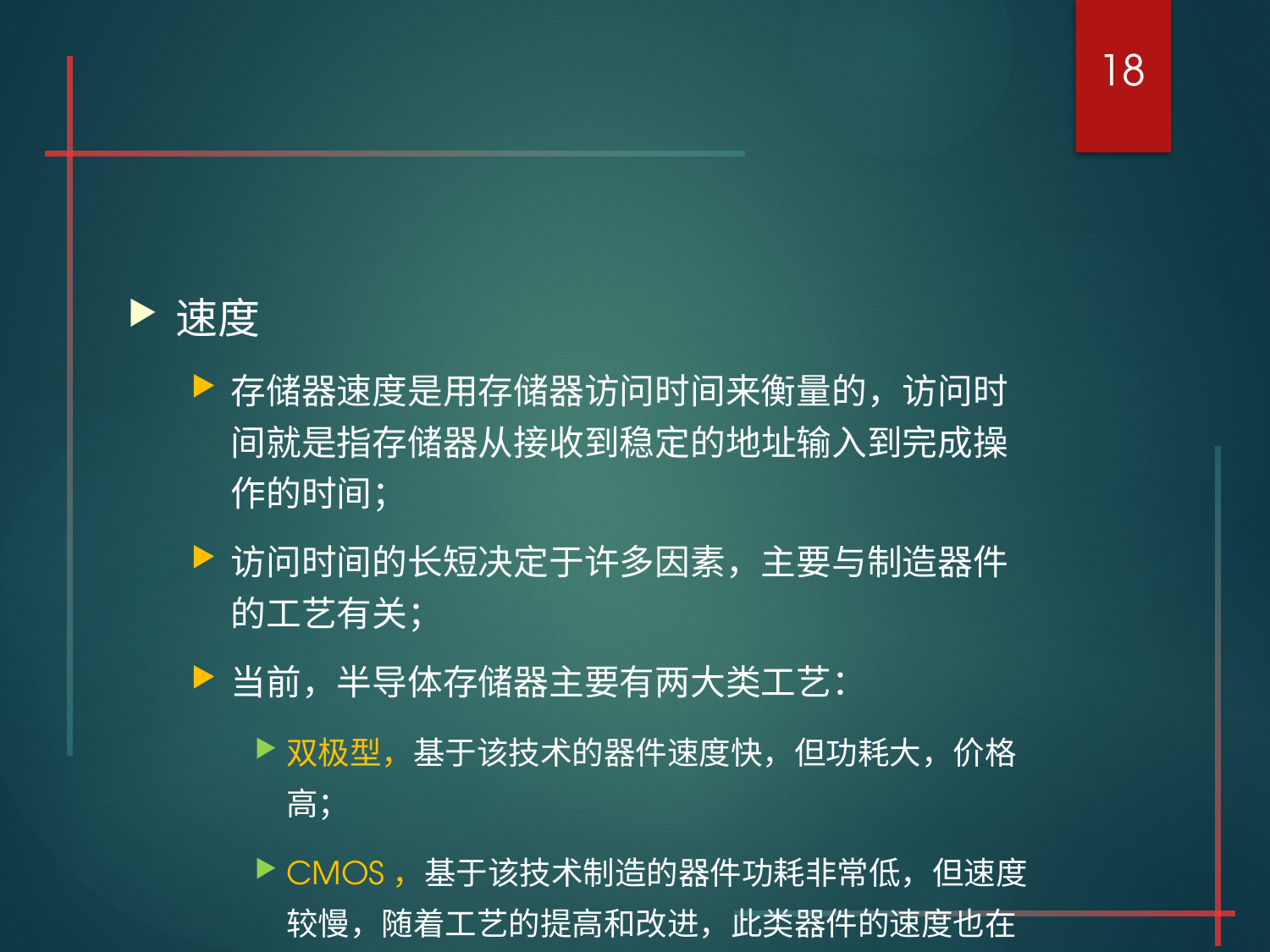

18
#
速度
存储器速度是用存储器访问时间来衡量的，访问时间就是指存储器从接收到稳定的地址输入到完成操作的时间；
访问时间的长短决定于许多因素，主要与制造器件的工艺有关；
当前，半导体存储器主要有两大类工艺：
双极型，基于该技术的器件速度快，但功耗大，价格高；
CMOS，基于该技术制造的器件功耗非常低，但速度较慢，随着工艺的提高和改进，此类器件的速度也在不断提高。